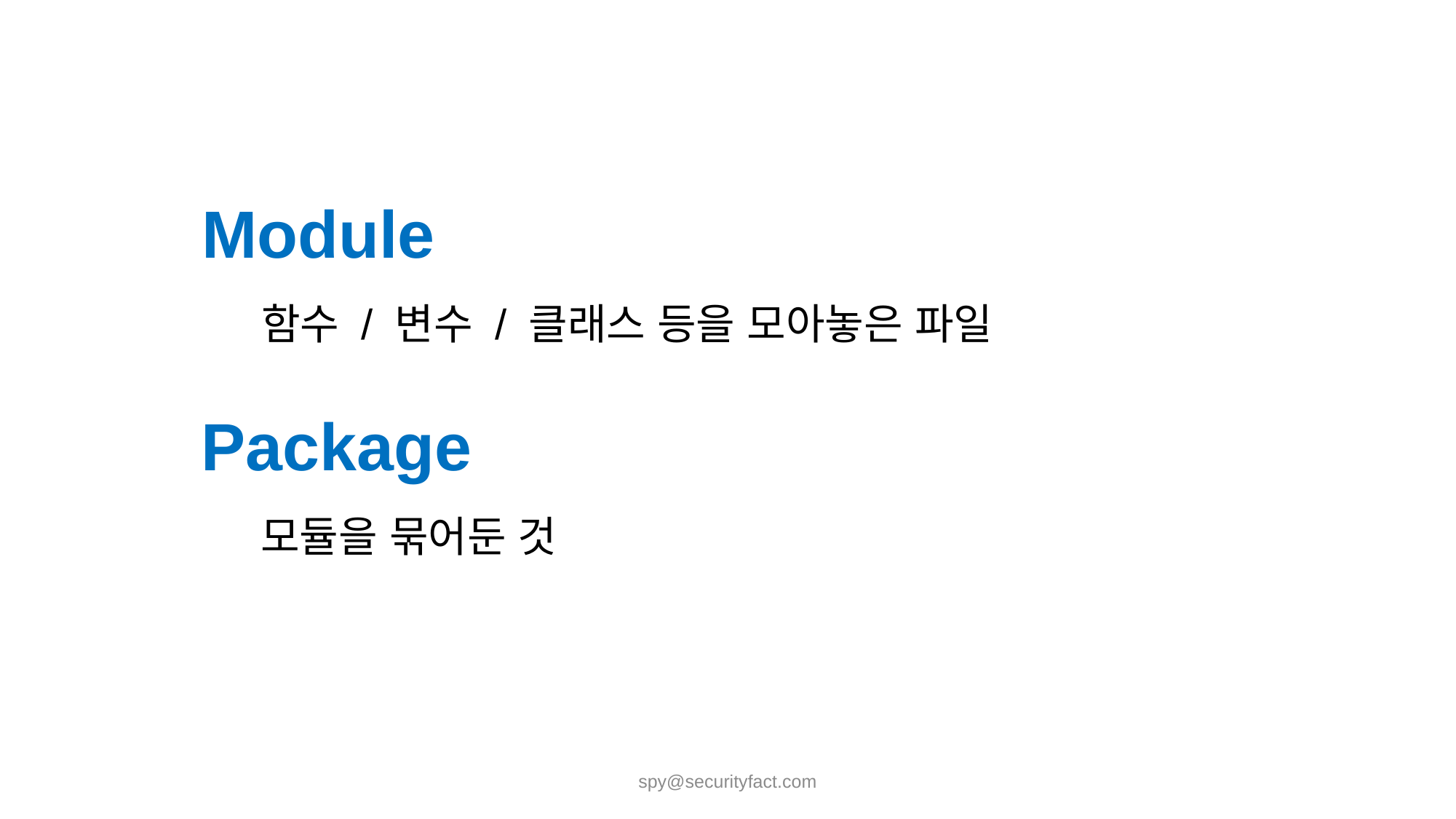

Module
함수 / 변수 / 클래스 등을 모아놓은 파일
Package
모듈을 묶어둔 것
spy@securityfact.com